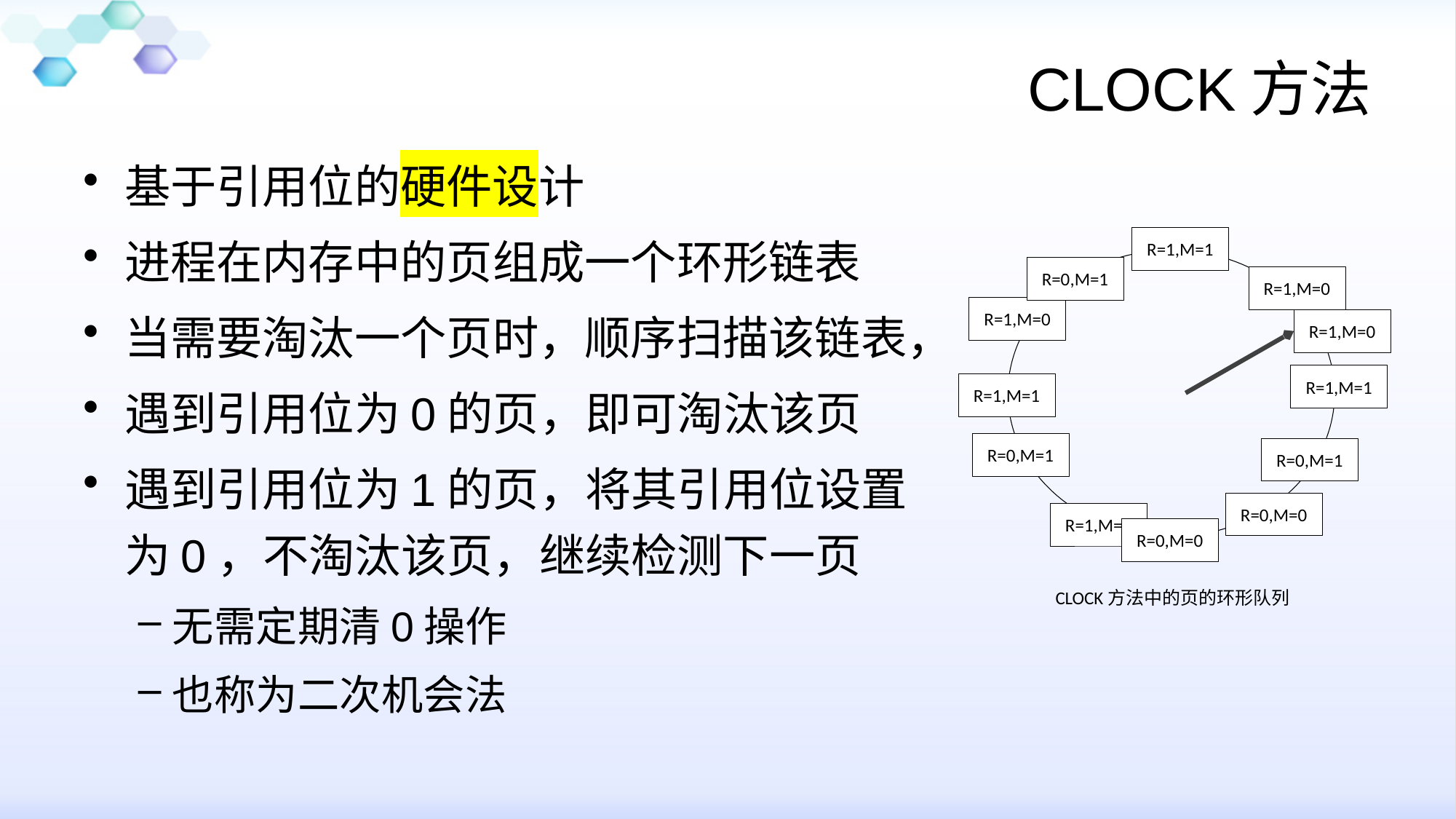

# CLOCK方法
基于引用位的硬件设计
进程在内存中的页组成一个环形链表
当需要淘汰一个页时，顺序扫描该链表，
遇到引用位为0的页，即可淘汰该页
遇到引用位为1的页，将其引用位设置为0，不淘汰该页，继续检测下一页
无需定期清0操作
也称为二次机会法

R=1,M=1

R=0,M=1
R=1,M=0
R=1,M=0
R=1,M=0
R=1,M=1
R=1,M=1
R=0,M=1
R=0,M=1
R=0,M=0
R=1,M=0
R=0,M=0
CLOCK方法中的页的环形队列